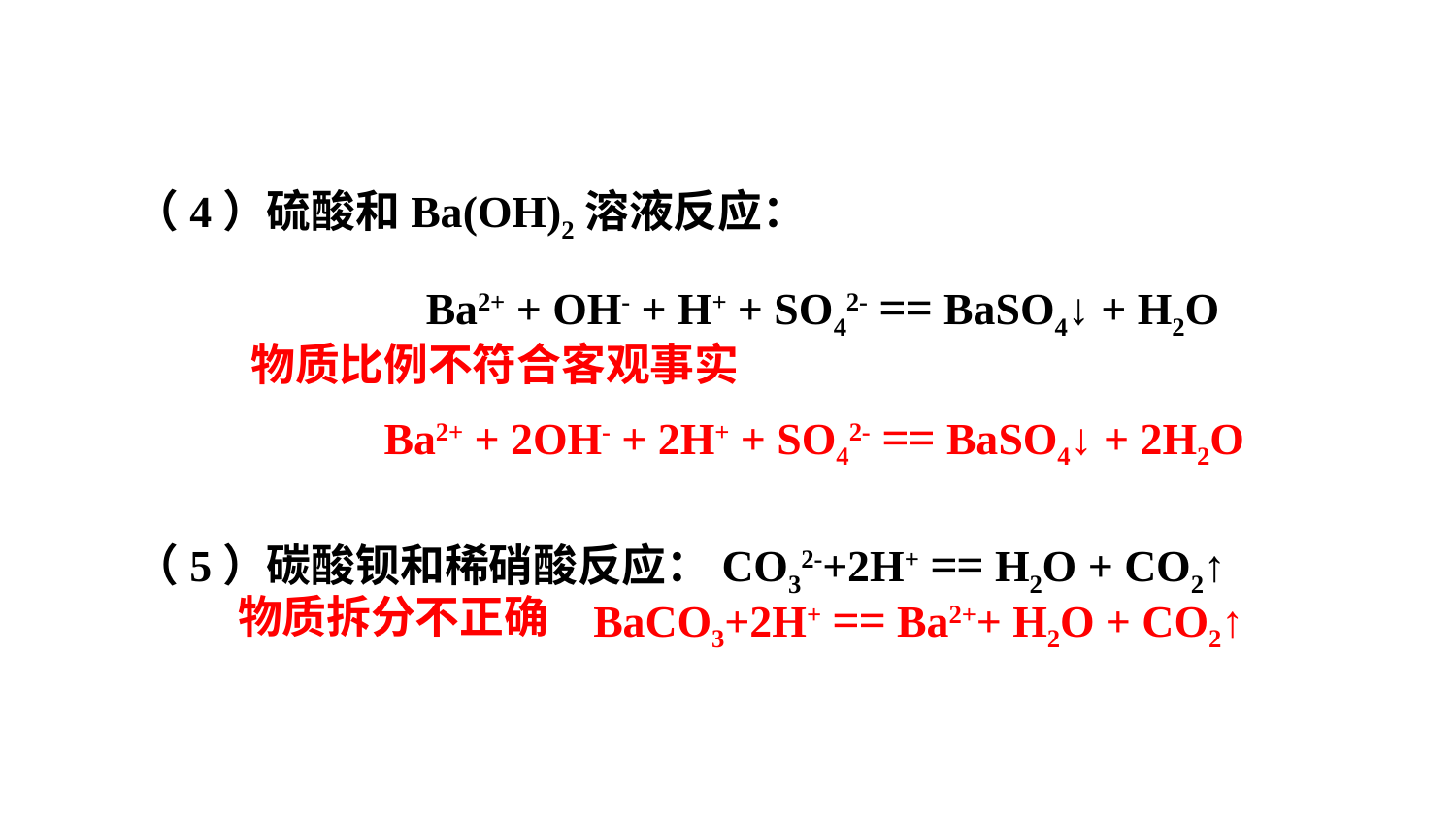

（4）硫酸和Ba(OH)2溶液反应：
		Ba2+ + OH- + H+ + SO42- == BaSO4↓ + H2O

（5）碳酸钡和稀硝酸反应：CO32-+2H+ == H2O + CO2↑
物质比例不符合客观事实
Ba2+ + 2OH- + 2H+ + SO42- == BaSO4↓ + 2H2O
BaCO3+2H+ == Ba2++ H2O + CO2↑
物质拆分不正确